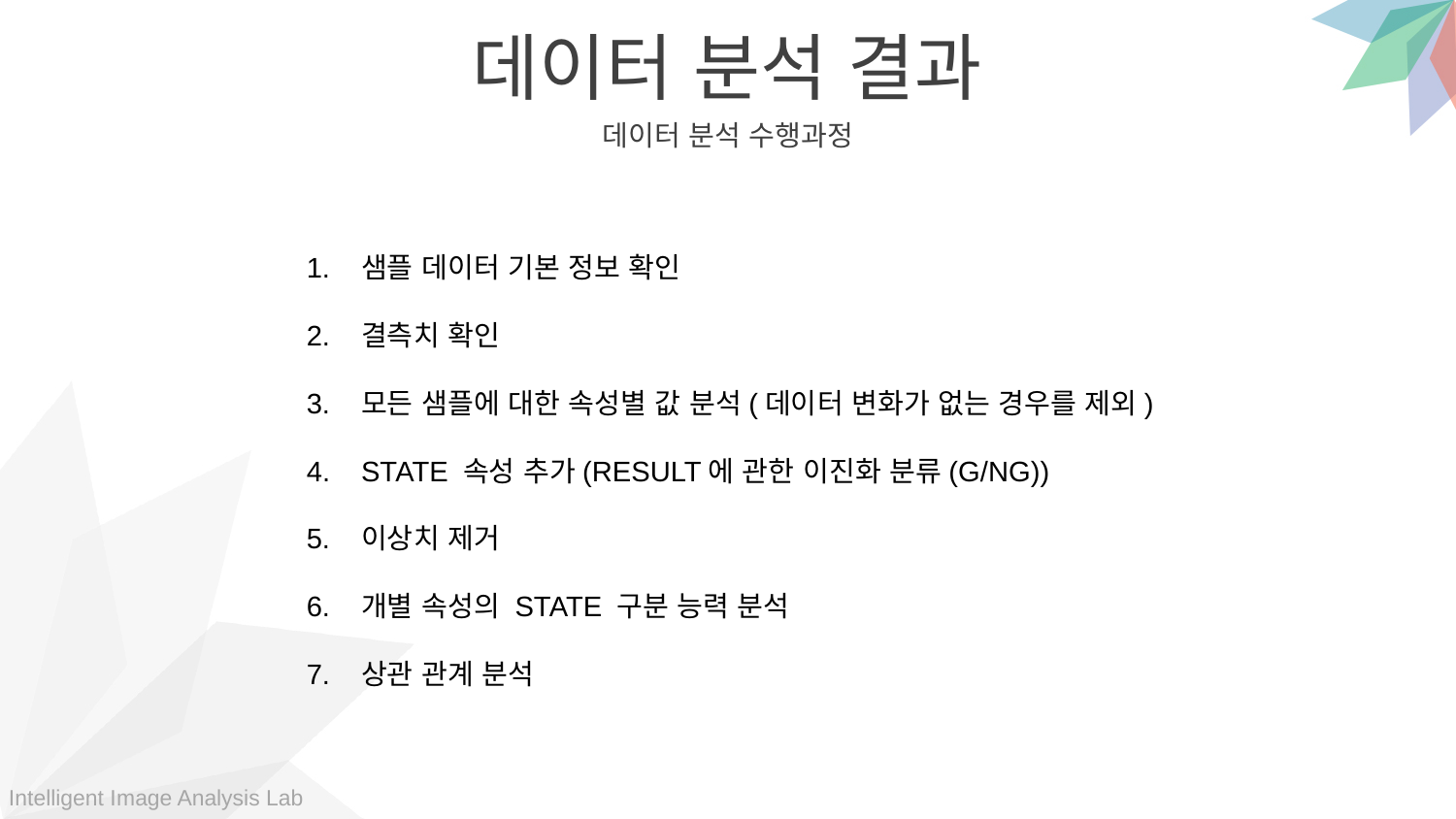

데이터 분석 결과
데이터 분석 수행과정
샘플 데이터 기본 정보 확인
결측치 확인
모든 샘플에 대한 속성별 값 분석(데이터 변화가 없는 경우를 제외)
STATE 속성 추가(RESULT에 관한 이진화 분류(G/NG))
이상치 제거
개별 속성의 STATE 구분 능력 분석
상관 관계 분석